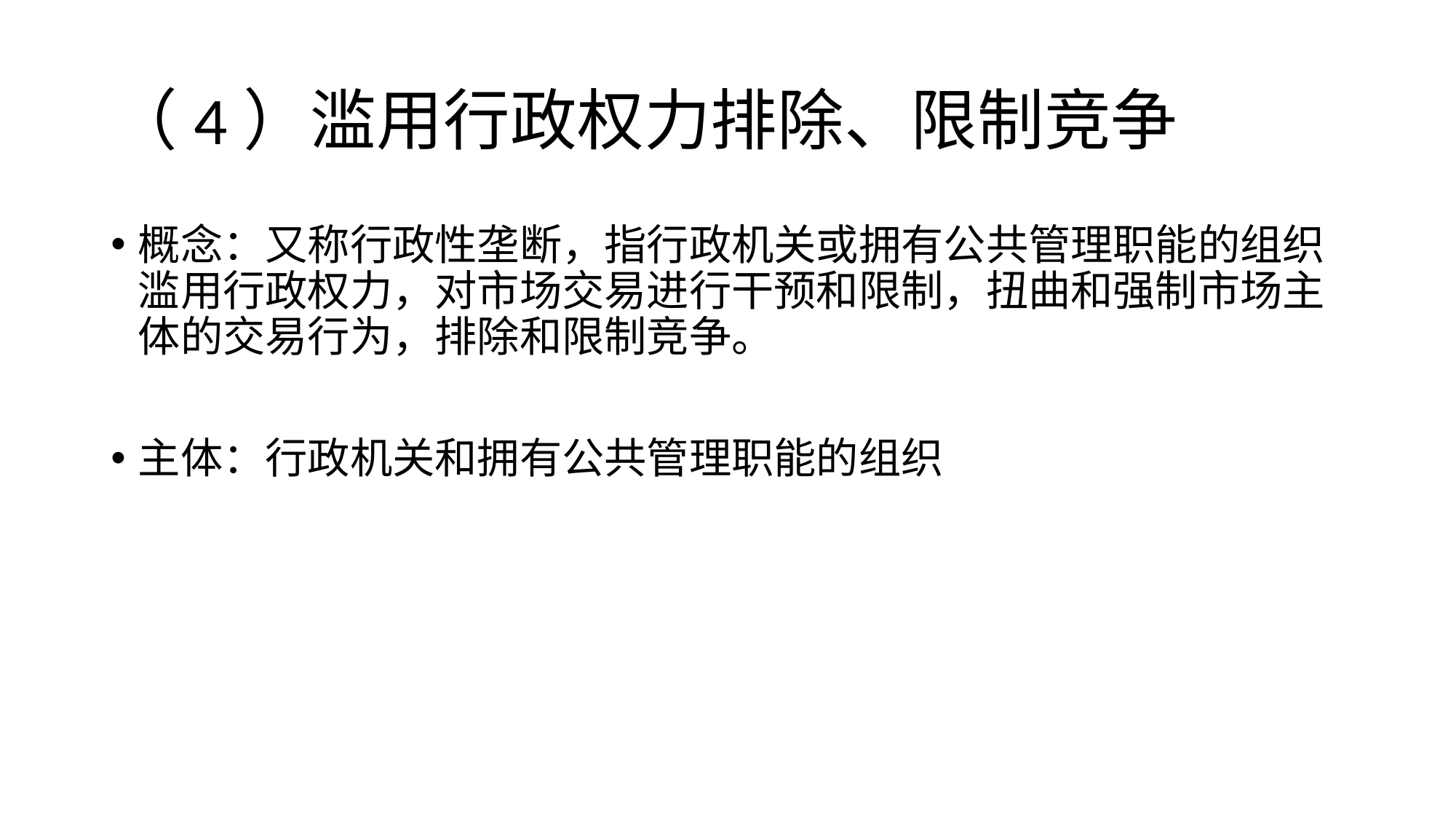

# （4）滥用行政权力排除、限制竞争
概念：又称行政性垄断，指行政机关或拥有公共管理职能的组织滥用行政权力，对市场交易进行干预和限制，扭曲和强制市场主体的交易行为，排除和限制竞争。

主体：行政机关和拥有公共管理职能的组织